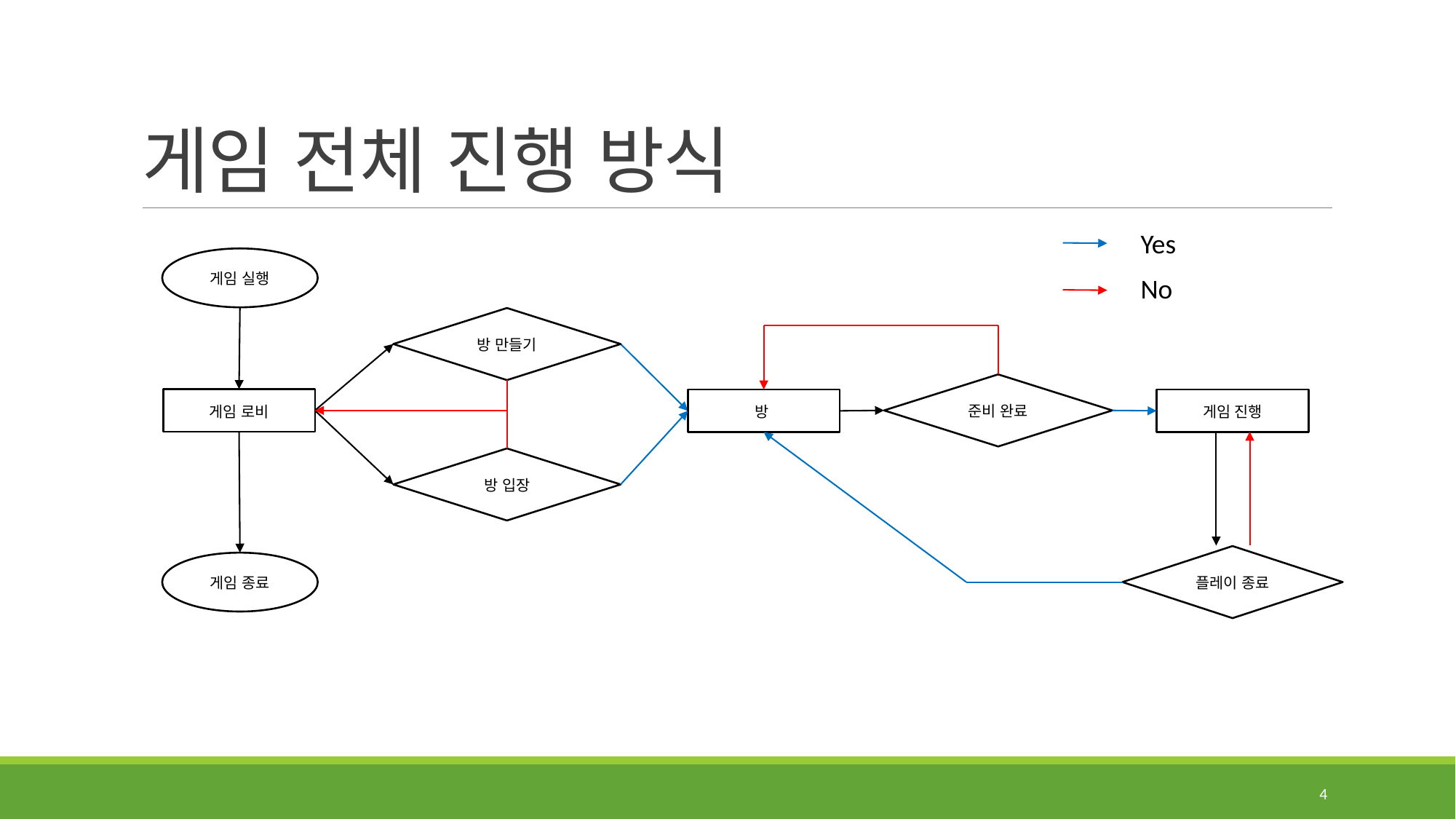

# 게임 전체 진행 방식
Yes
게임 실행
No
방 만들기
준비 완료
게임 로비
방
게임 진행
방 입장
플레이 종료
게임 종료
4